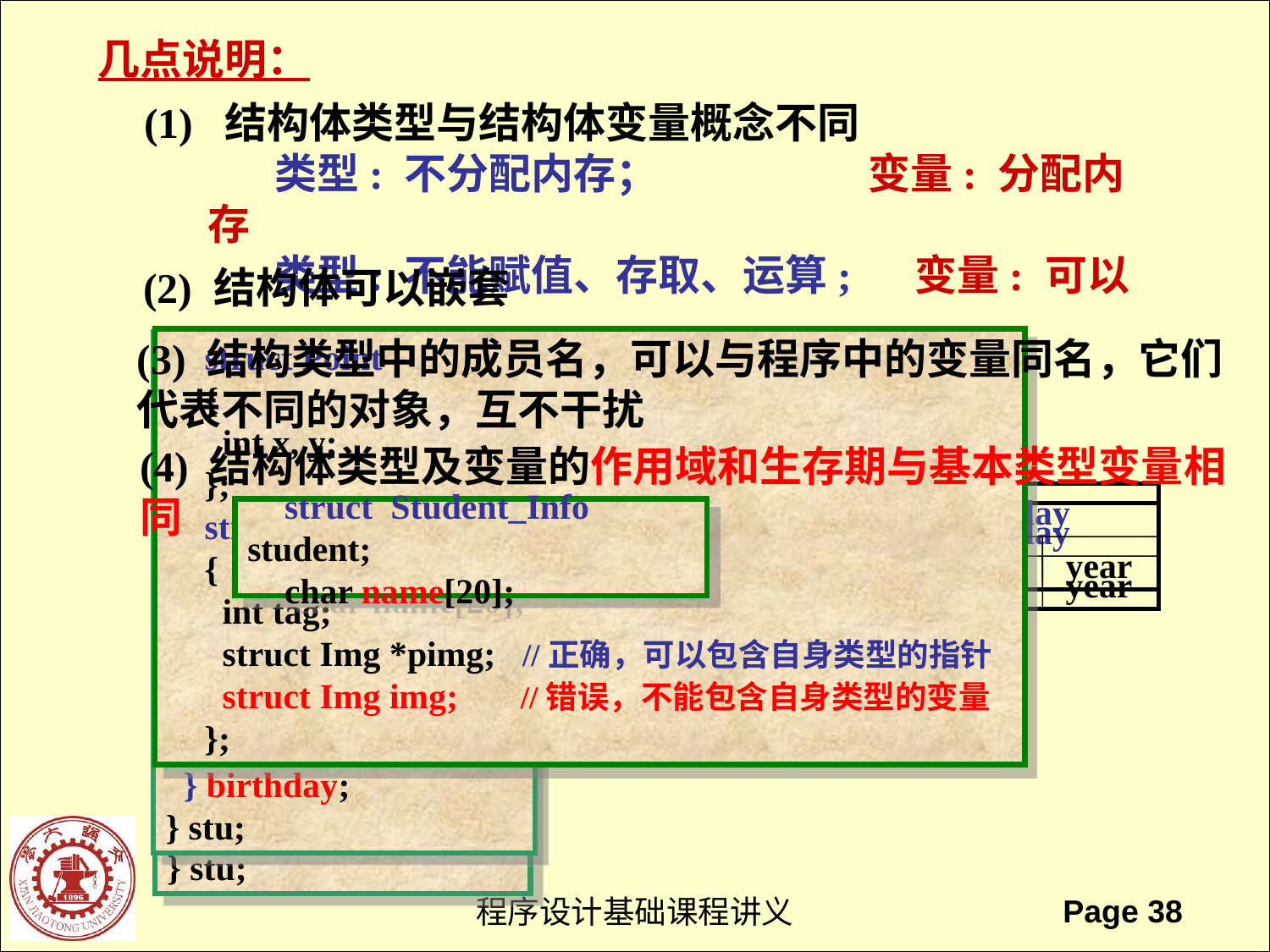

几点说明：
(1)  结构体类型与结构体变量概念不同
      类型: 不分配内存；                      变量: 分配内存
      类型: 不能赋值、存取、运算;     变量: 可以
(2) 结构体可以嵌套
(3) 结构类型中的成员名，可以与程序中的变量同名，它们代表不同的对象，互不干扰
struct Point
{
  int x, y;
};
struct Img
{
  int tag;
  struct Img *pimg;   //正确，可以包含自身类型的指针
  struct Img img;       //错误，不能包含自身类型的变量
};
例：
struct  date
{
  int month;
  int day;
  int year;
};
struct  student
{
  int  num;
  char name[20];
  struct  date  birthday;
} stu;

birthday
num
name

month

day

year
例：
struct  student
{
  int  num;
  char name[20];
  struct  date
  {
    int month;
    int day;
    int year;
  } birthday;
} stu;

birthday
num
name

month

day

year
(4) 结构体类型及变量的作用域和生存期与基本类型变量相同
struct  Student_Info  student;
char name[20];